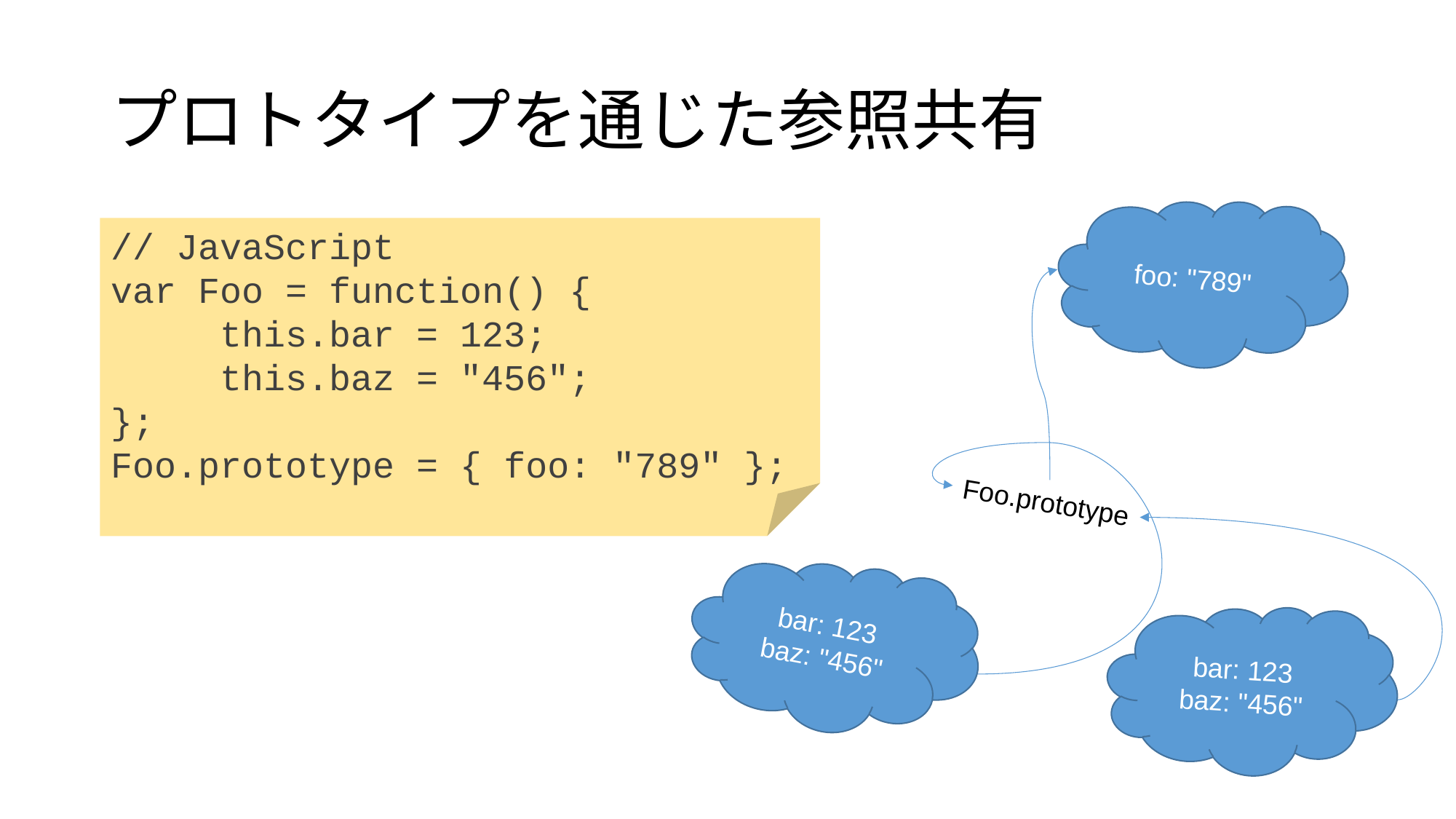

# プロトタイプを通じた参照共有
foo: "789"
// JavaScript
var Foo = function() {
	this.bar = 123;
	this.baz = "456";
};
Foo.prototype = { foo: "789" };
Foo.prototype
bar: 123
baz: "456"
bar: 123
baz: "456"